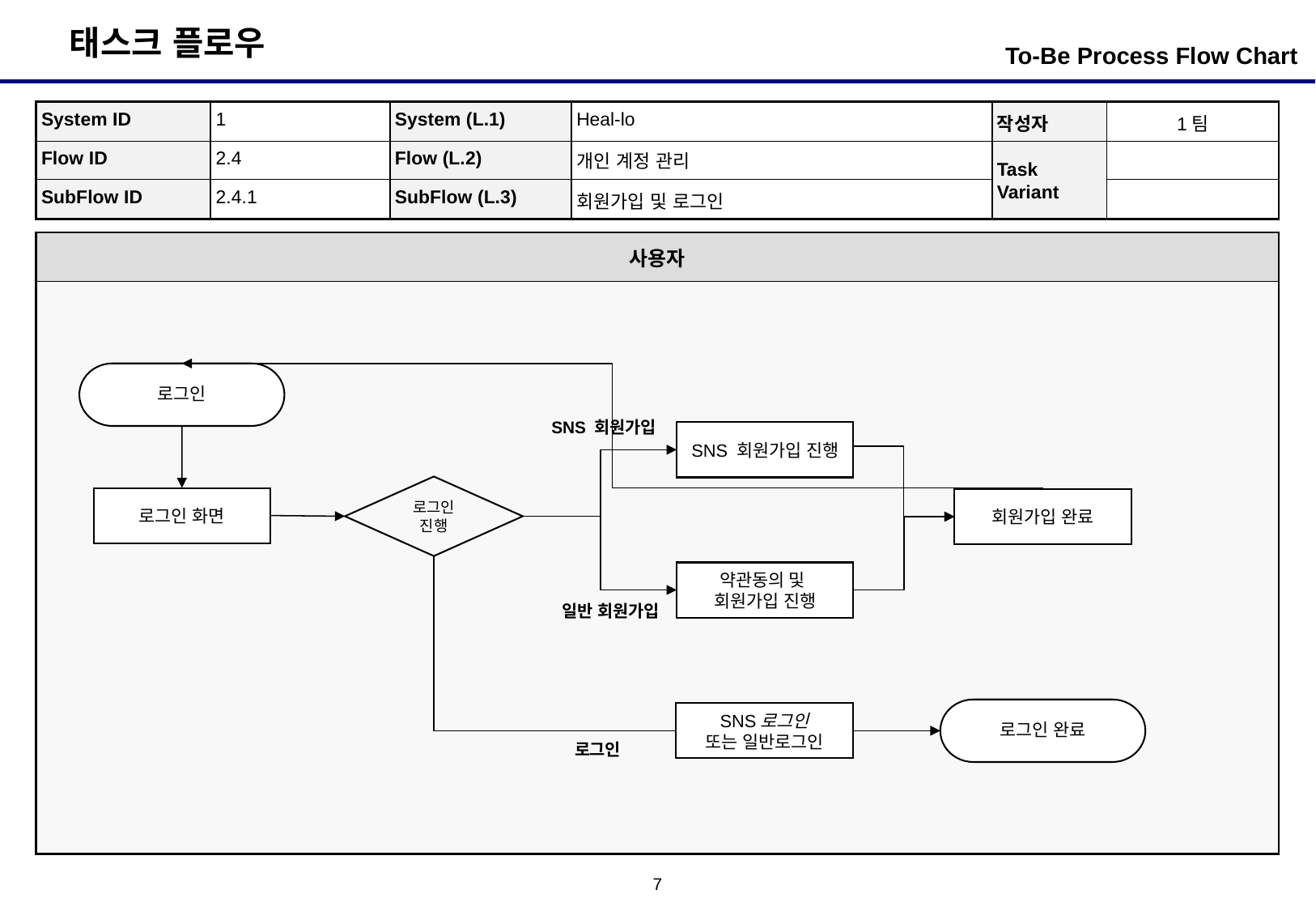

To-Be Process Flow Chart
| System ID | 1 | System (L.1) | Heal-lo | 작성자 | 1팀 |
| --- | --- | --- | --- | --- | --- |
| Flow ID | 2.4 | Flow (L.2) | 개인 계정 관리 | Task Variant |  |
| SubFlow ID | 2.4.1 | SubFlow (L.3) | 회원가입 및 로그인 |  |  |
| 사용자 |
| --- |
|  |
로그인
SNS 회원가입
SNS 회원가입 진행
로그인
진행
로그인 화면
회원가입 완료
약관동의 및
회원가입 진행
일반 회원가입
로그인 완료
SNS로그인
또는 일반로그인
로그인